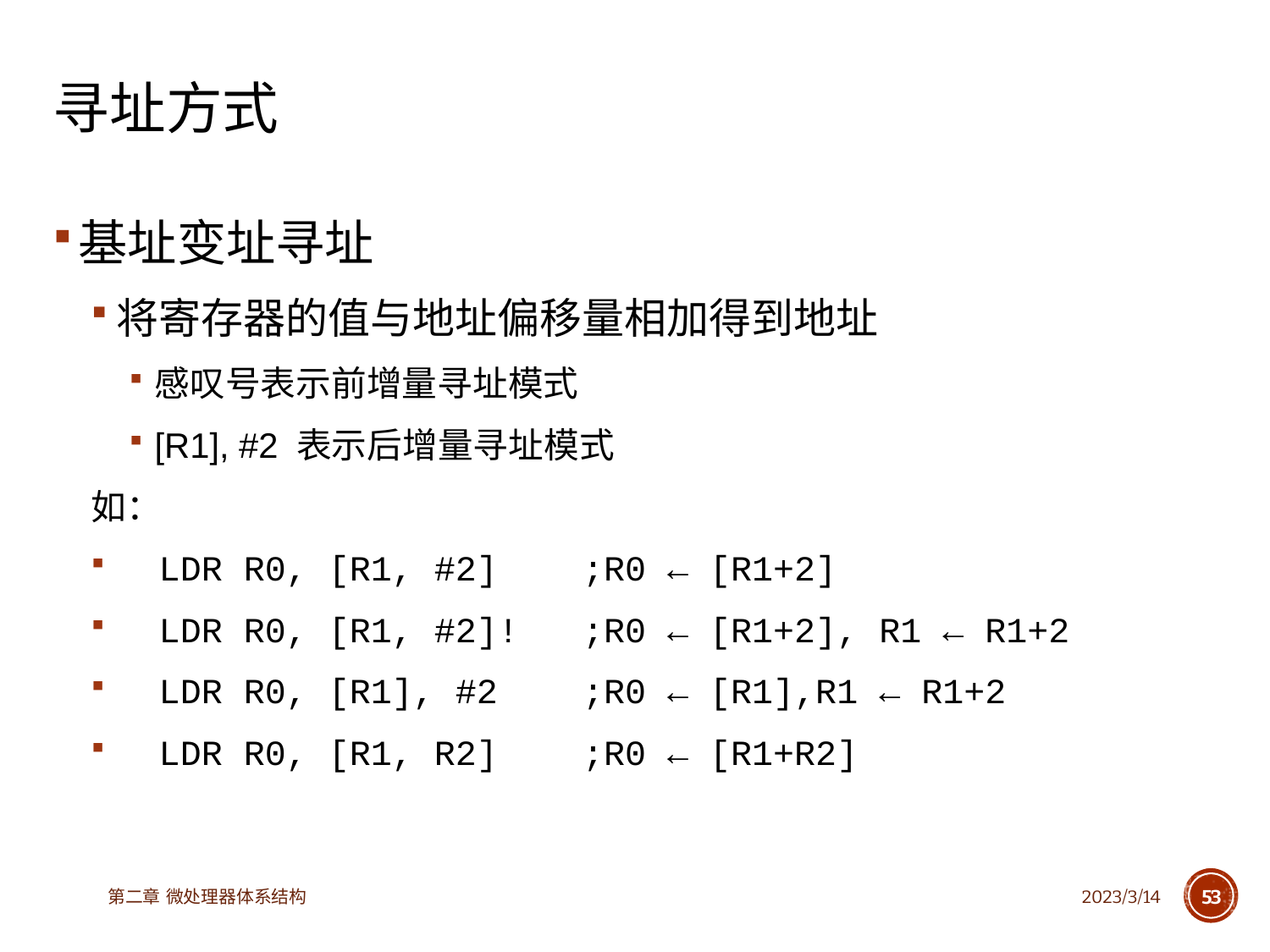

# 寻址方式
基址变址寻址
将寄存器的值与地址偏移量相加得到地址
感叹号表示前增量寻址模式
[R1], #2 表示后增量寻址模式
如：
  LDR R0, [R1, #2]    ;R0 ← [R1+2]
  LDR R0, [R1, #2]!   ;R0 ← [R1+2], R1 ← R1+2
  LDR R0, [R1], #2    ;R0 ← [R1],R1 ← R1+2
  LDR R0, [R1, R2]    ;R0 ← [R1+R2]
第二章 微处理器体系结构
2023/3/14
53